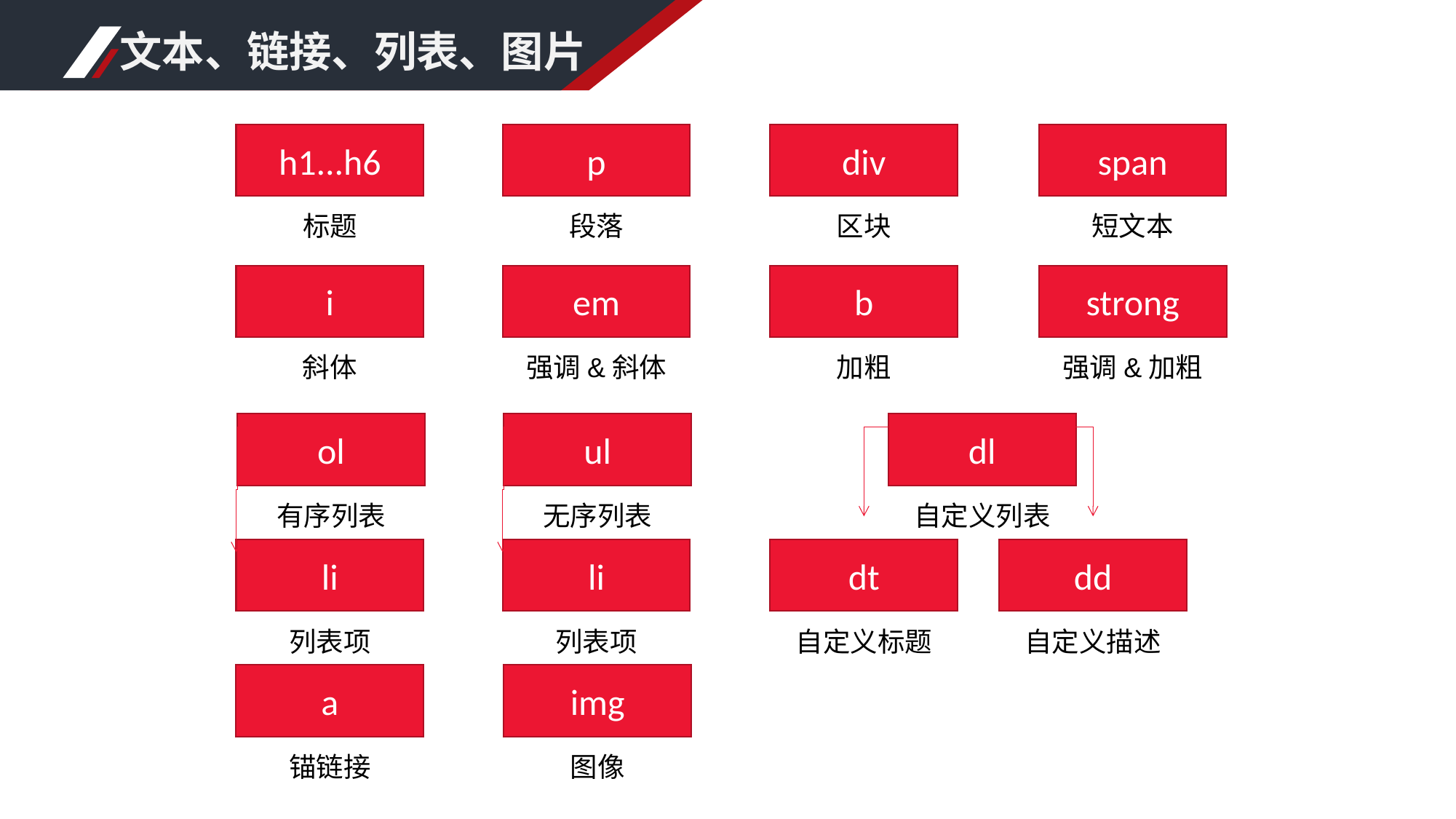

文本、链接、列表、图片
h1...h6
标题
p
段落
div
区块
span
短文本
i
斜体
em
强调&斜体
b
加粗
strong
强调&加粗
ol
有序列表
ul
无序列表
dl
自定义列表
dt
自定义标题
dd
自定义描述
li
列表项
li
列表项
a
锚链接
img
图像